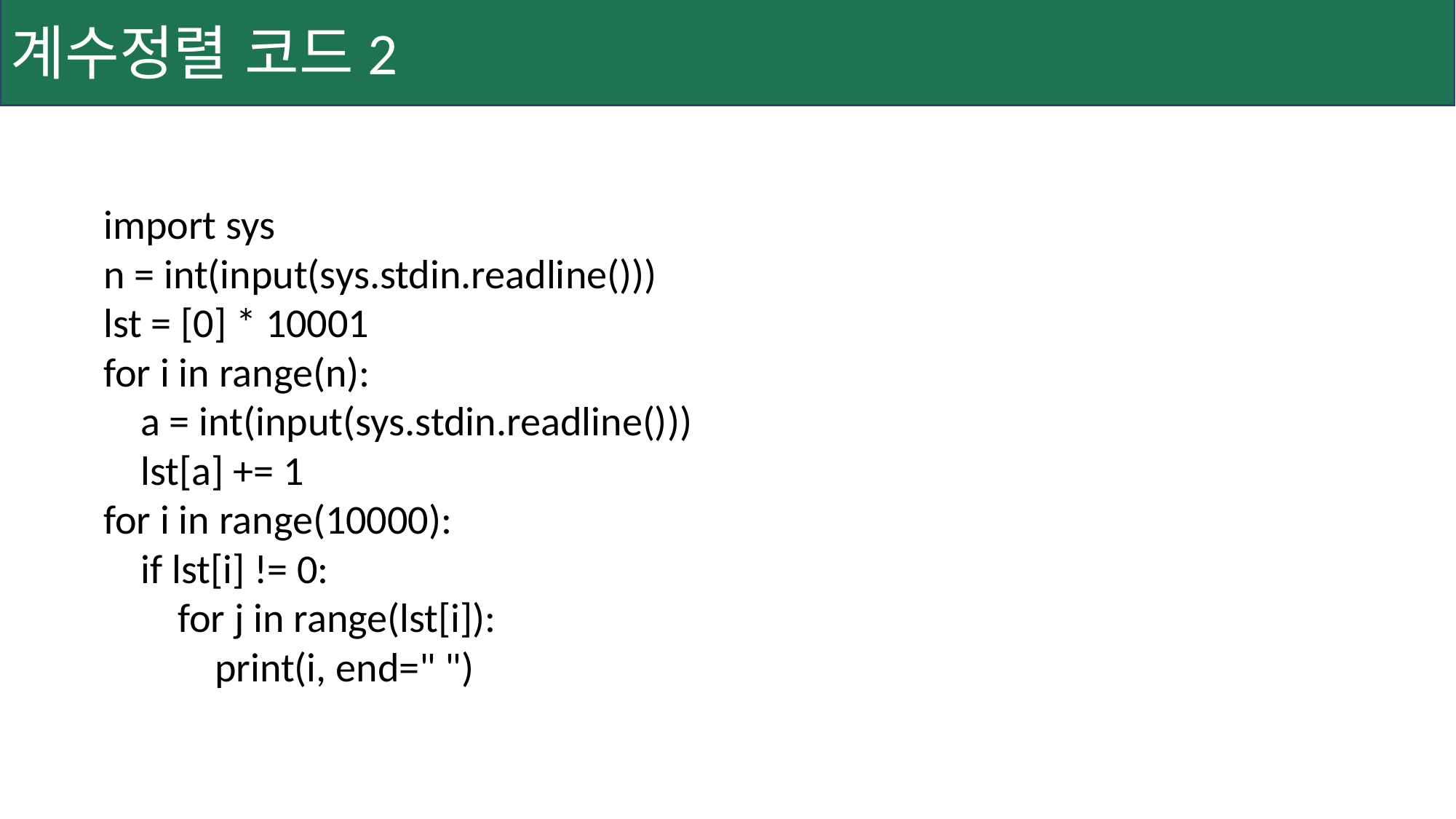

계수정렬 코드2
import sys
n = int(input(sys.stdin.readline()))
lst = [0] * 10001
for i in range(n):
    a = int(input(sys.stdin.readline()))
    lst[a] += 1
for i in range(10000):
    if lst[i] != 0:
        for j in range(lst[i]):
            print(i, end=" ")